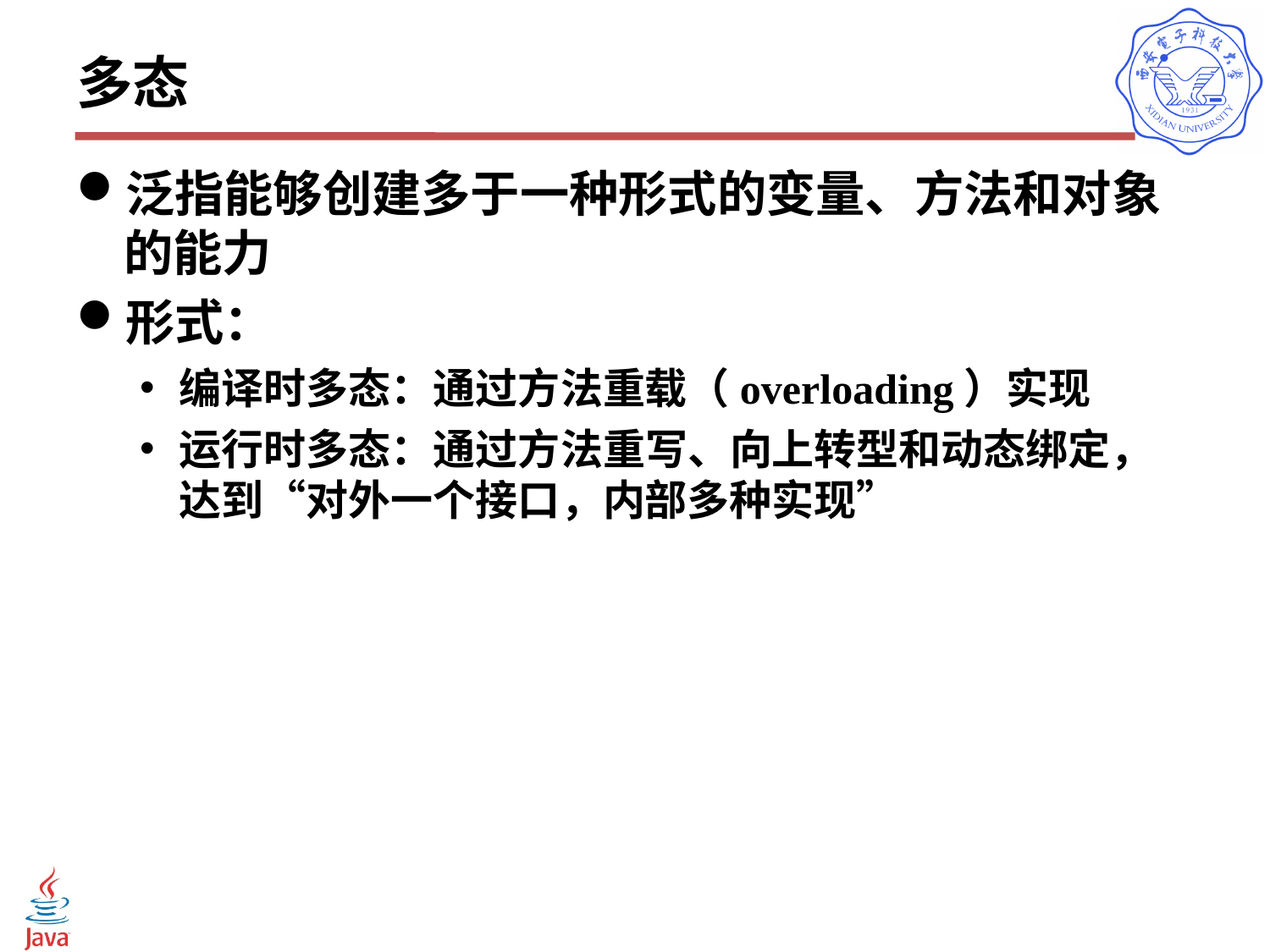

# 多态
泛指能够创建多于一种形式的变量、方法和对象的能力
形式：
编译时多态：通过方法重载（overloading）实现
运行时多态：通过方法重写、向上转型和动态绑定，达到“对外一个接口，内部多种实现”